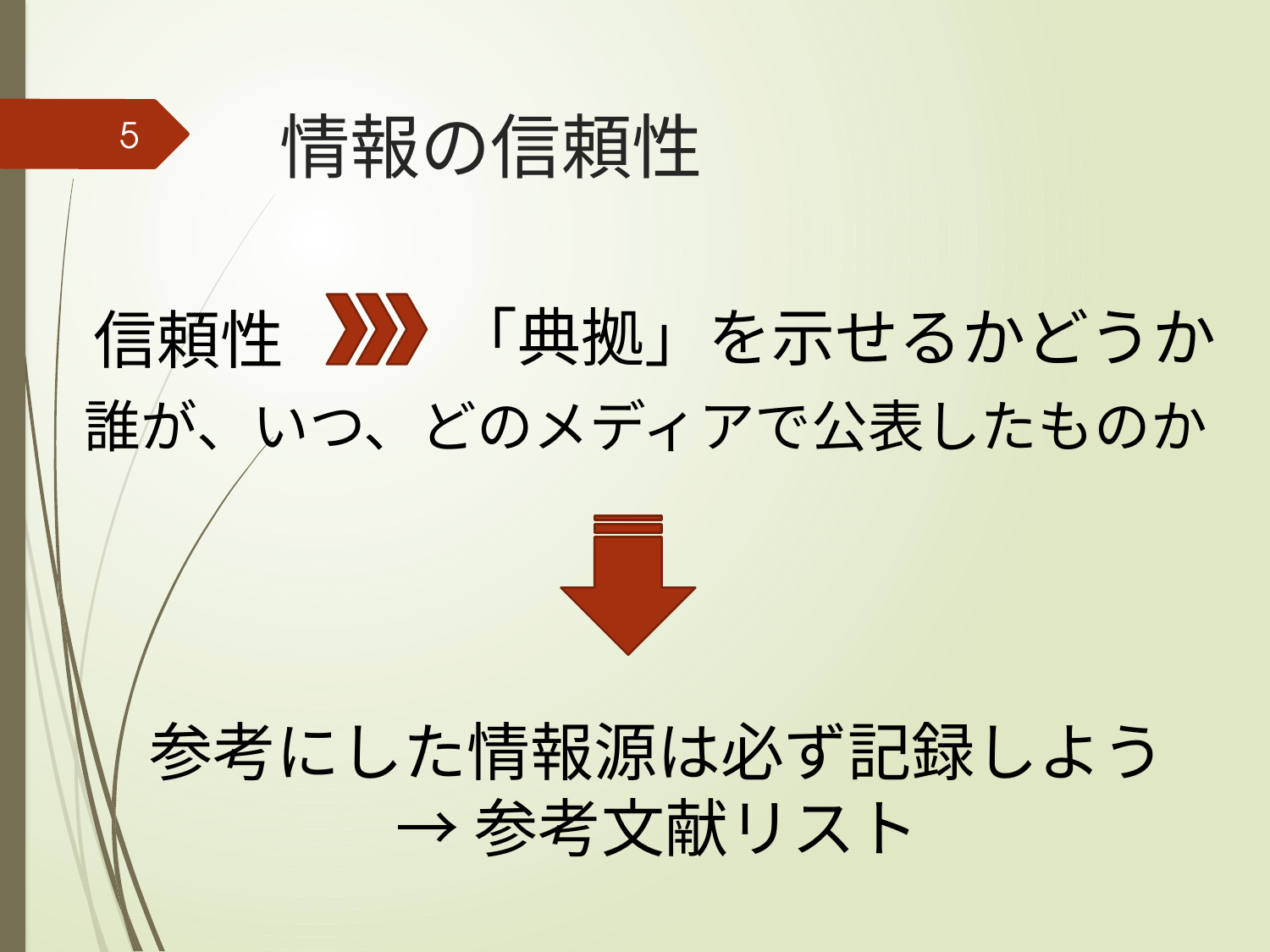

# 情報の信頼性
5
「典拠」を示せるかどうか
信頼性

誰が、いつ、どのメディアで公表したものか

参考にした情報源は必ず記録しよう
→参考文献リスト